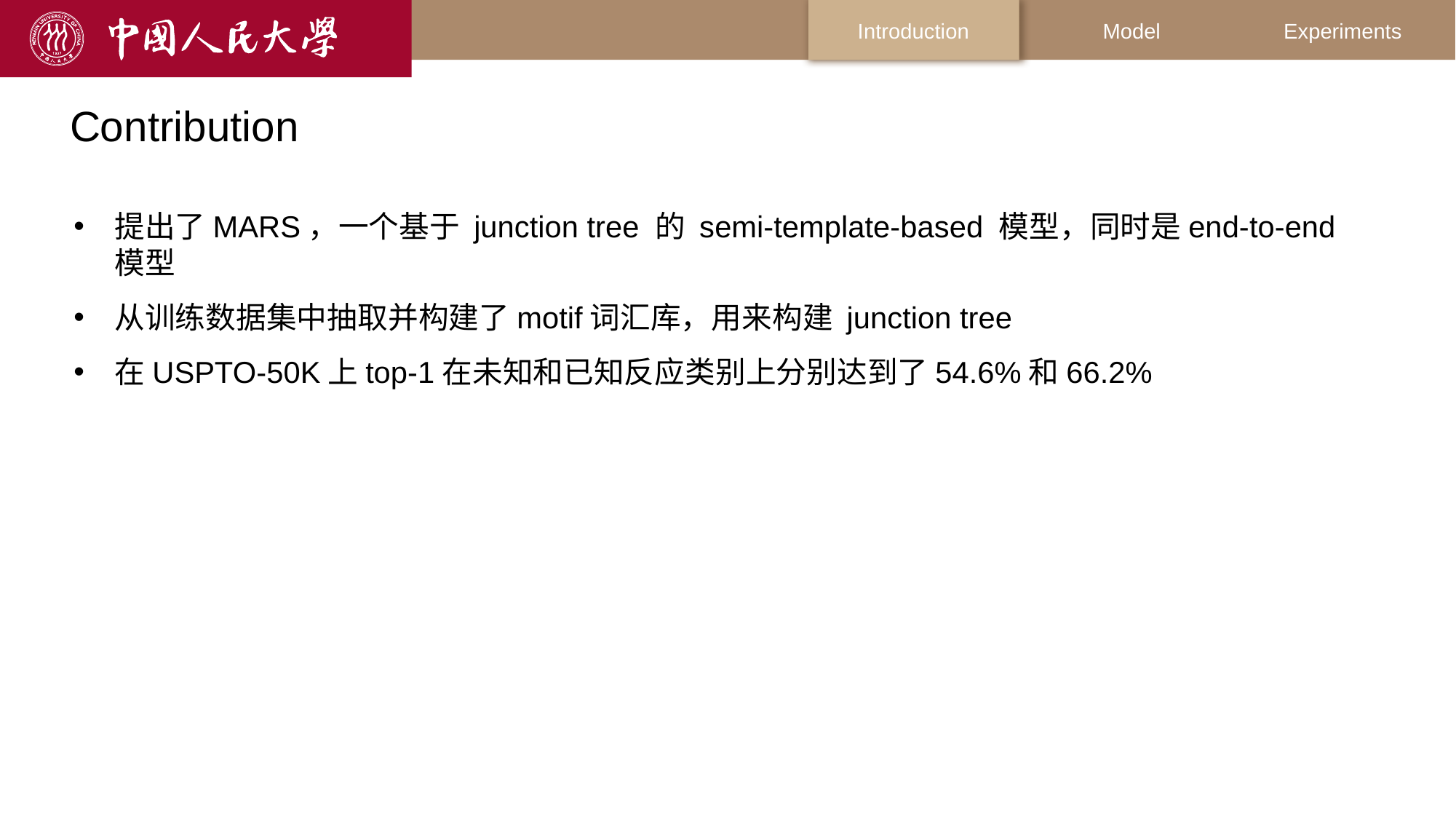

Introduction
Model
Experiments

Contribution
提出了MARS，一个基于 junction tree 的 semi-template-based 模型，同时是end-to-end模型
从训练数据集中抽取并构建了motif词汇库，用来构建 junction tree
在USPTO-50K上top-1在未知和已知反应类别上分别达到了54.6%和66.2%